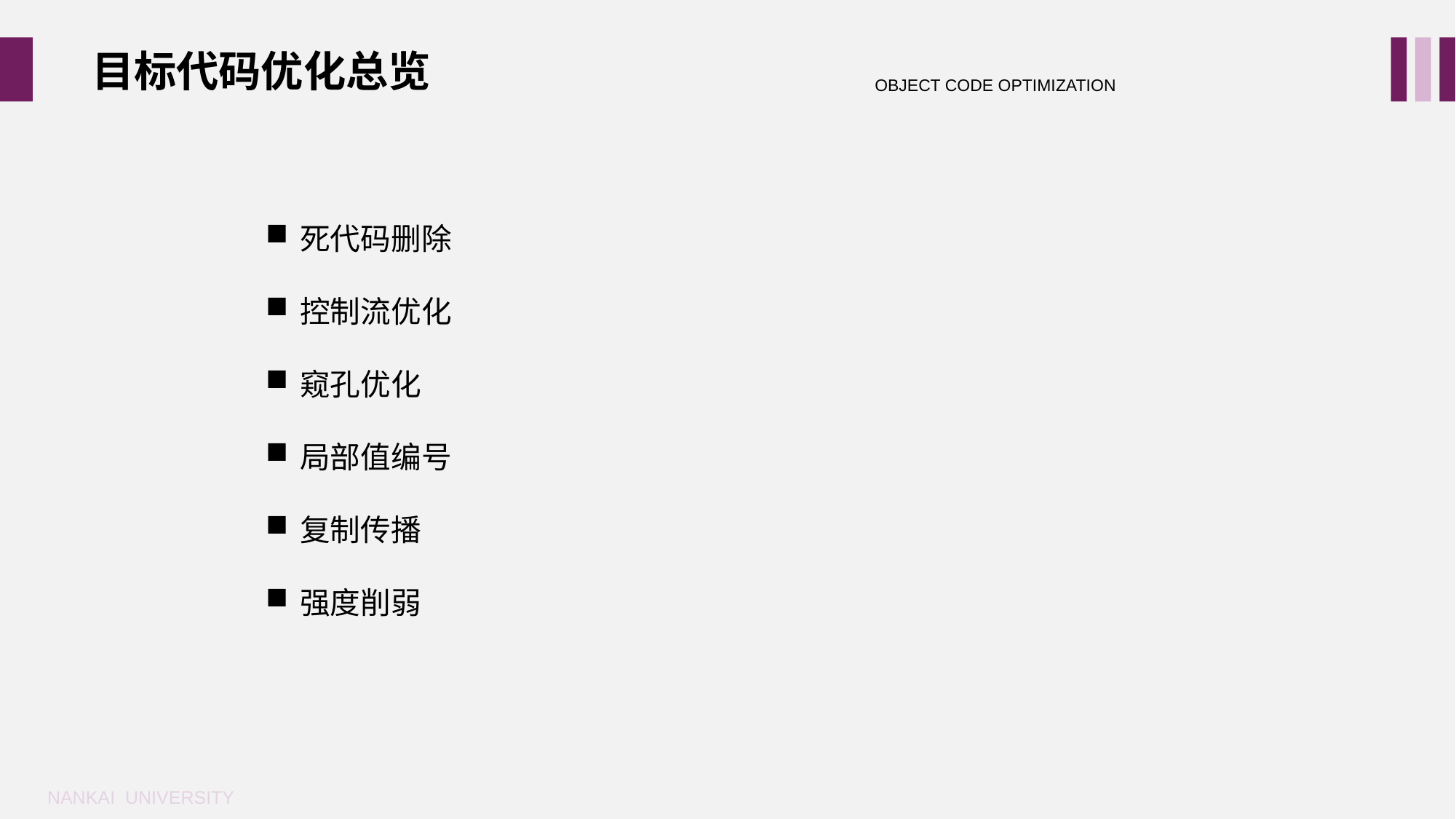

目标代码优化总览
OBJECT CODE OPTIMIZATION
死代码删除
控制流优化
窥孔优化
局部值编号
复制传播
强度削弱